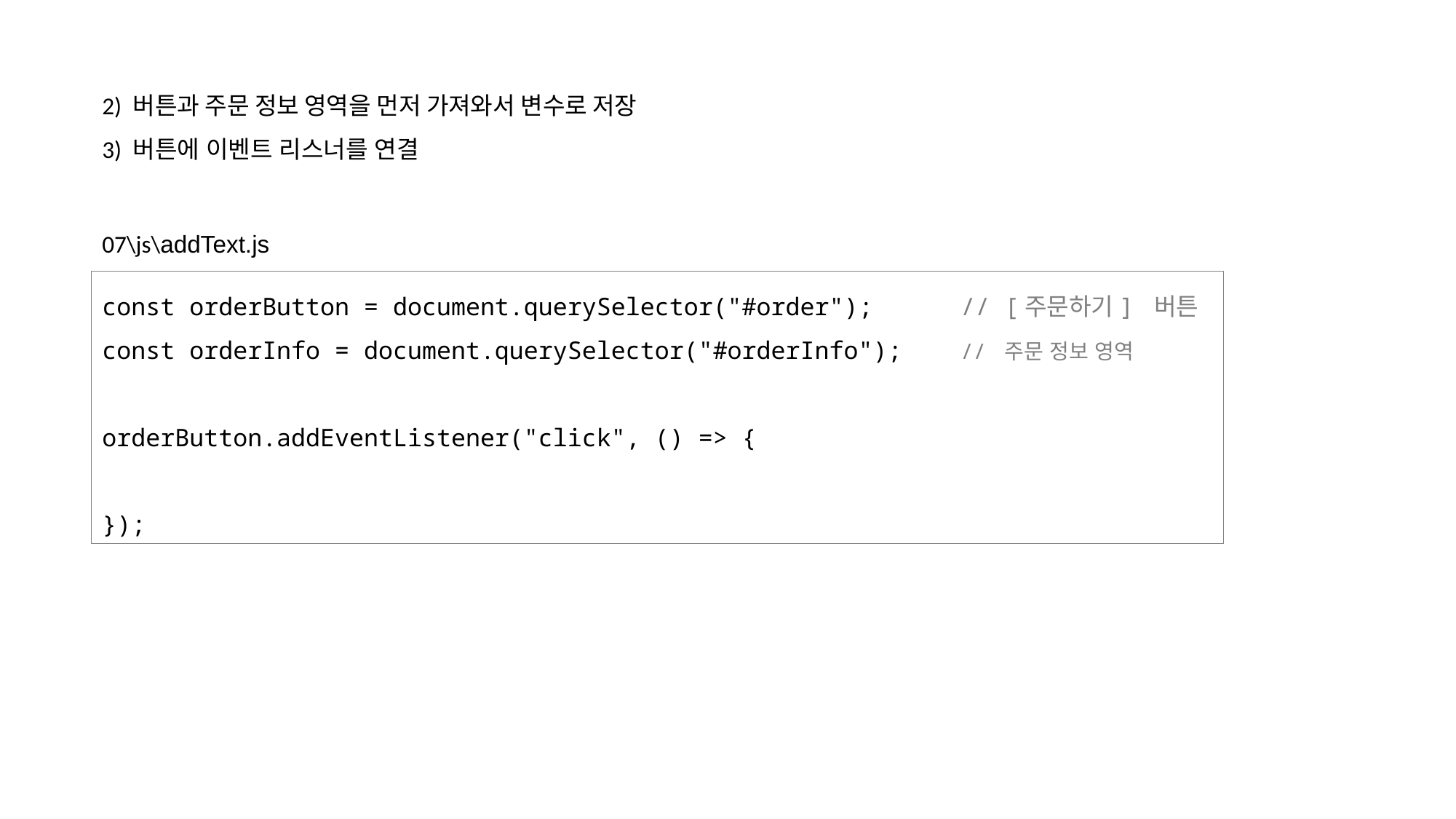

2) 버튼과 주문 정보 영역을 먼저 가져와서 변수로 저장
3) 버튼에 이벤트 리스너를 연결
07\js\addText.js
const orderButton = document.querySelector("#order");      // [주문하기] 버튼
const orderInfo = document.querySelector("#orderInfo");    // 주문 정보 영역

orderButton.addEventListener("click", () => {

});